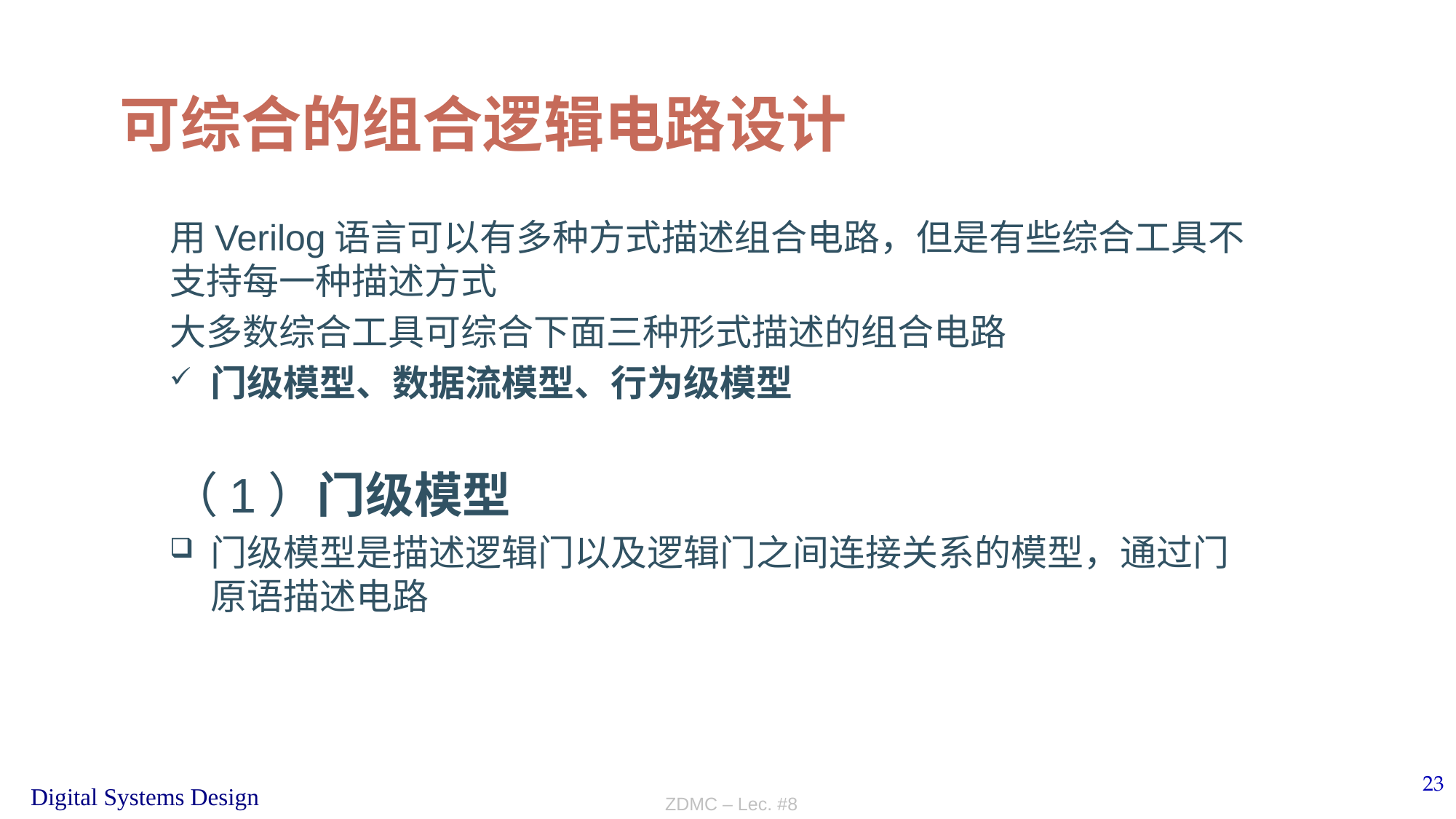

# 可综合的组合逻辑电路设计
用Verilog语言可以有多种方式描述组合电路，但是有些综合工具不支持每一种描述方式
大多数综合工具可综合下面三种形式描述的组合电路
门级模型、数据流模型、行为级模型

（1）门级模型
门级模型是描述逻辑门以及逻辑门之间连接关系的模型，通过门原语描述电路

ZDMC – Lec. #8
23